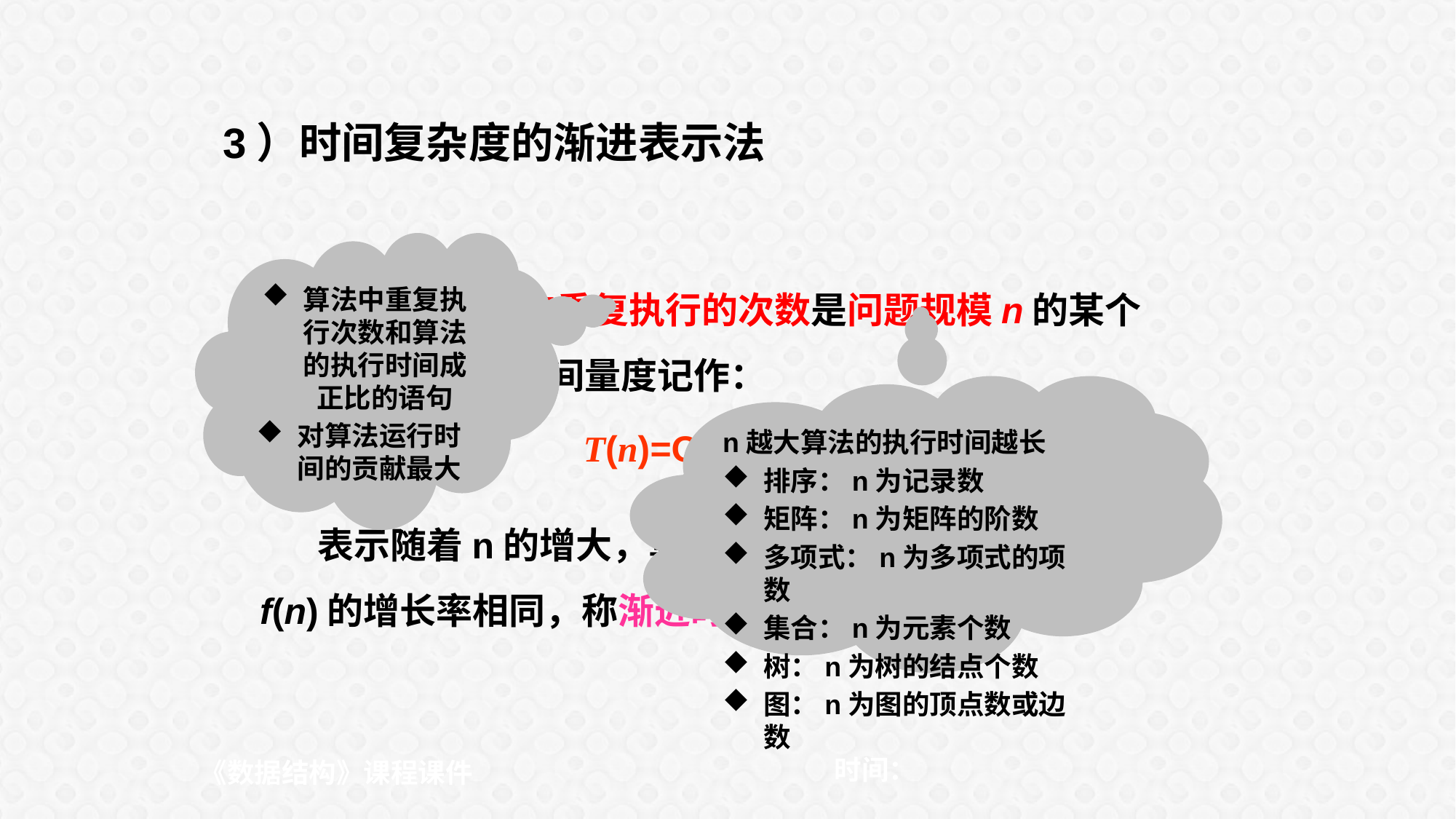

3）时间复杂度的渐进表示法
算法中重复执行次数和算法的执行时间成正比的语句
对算法运行时间的贡献最大

      算法中基本语句重复执行的次数是问题规模n的某个函数f(n),算法的时间量度记作：
T(n)=O(f(n))
n越大算法的执行时间越长
排序：n为记录数
矩阵：n为矩阵的阶数
多项式：n为多项式的项数
集合：n为元素个数
树：n为树的结点个数
图：n为图的顶点数或边数

      表示随着n的增大，算法执行的时间的增长率和f(n)的增长率相同，称渐近时间复杂度。
时间：
《数据结构》课程课件